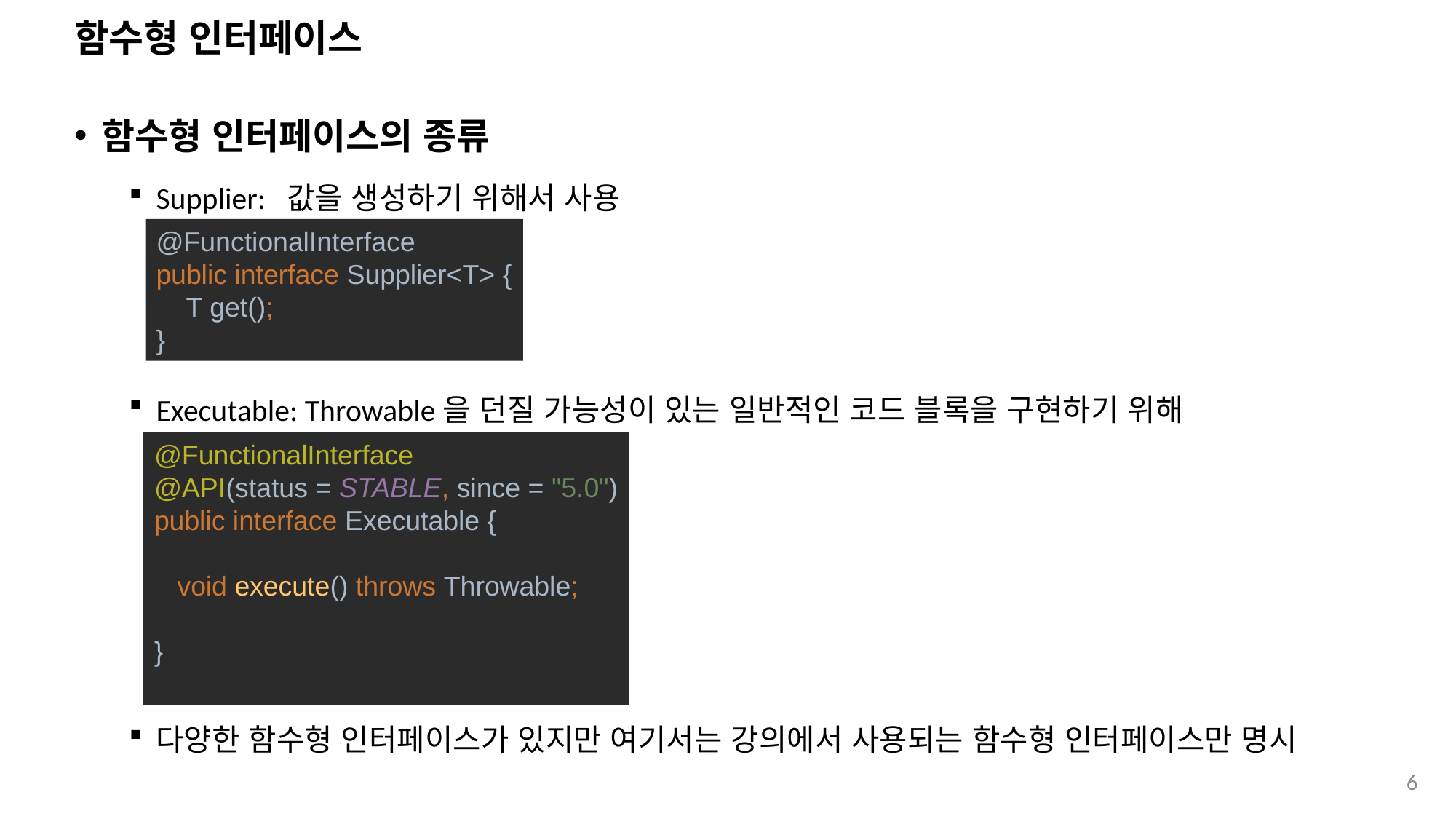

# 함수형 인터페이스
함수형 인터페이스의 종류
Supplier:  값을 생성하기 위해서 사용

Executable: Throwable을 던질 가능성이 있는 일반적인 코드 블록을 구현하기 위해

다양한 함수형 인터페이스가 있지만 여기서는 강의에서 사용되는 함수형 인터페이스만 명시

@FunctionalInterface
public interface Supplier<T> {
    T get();
}
@FunctionalInterface
@API(status = STABLE, since = "5.0")
public interface Executable {
   void execute() throws Throwable;
}
6